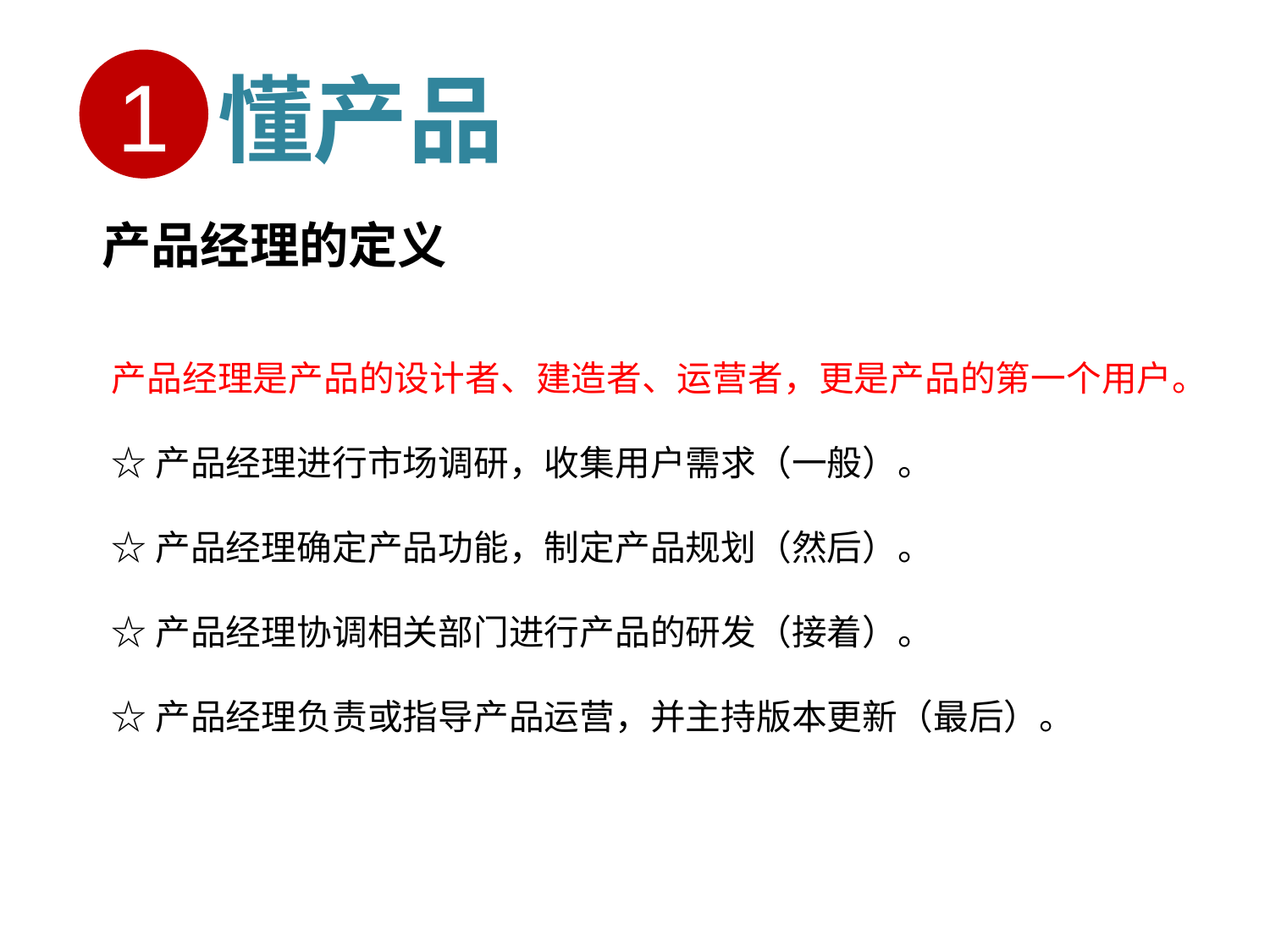

# 懂产品
1
产品经理的定义
产品经理是产品的设计者、建造者、运营者，更是产品的第一个用户。
☆产品经理进行市场调研，收集用户需求（一般）。
☆产品经理确定产品功能，制定产品规划（然后）。
☆产品经理协调相关部门进行产品的研发（接着）。
☆产品经理负责或指导产品运营，并主持版本更新（最后）。